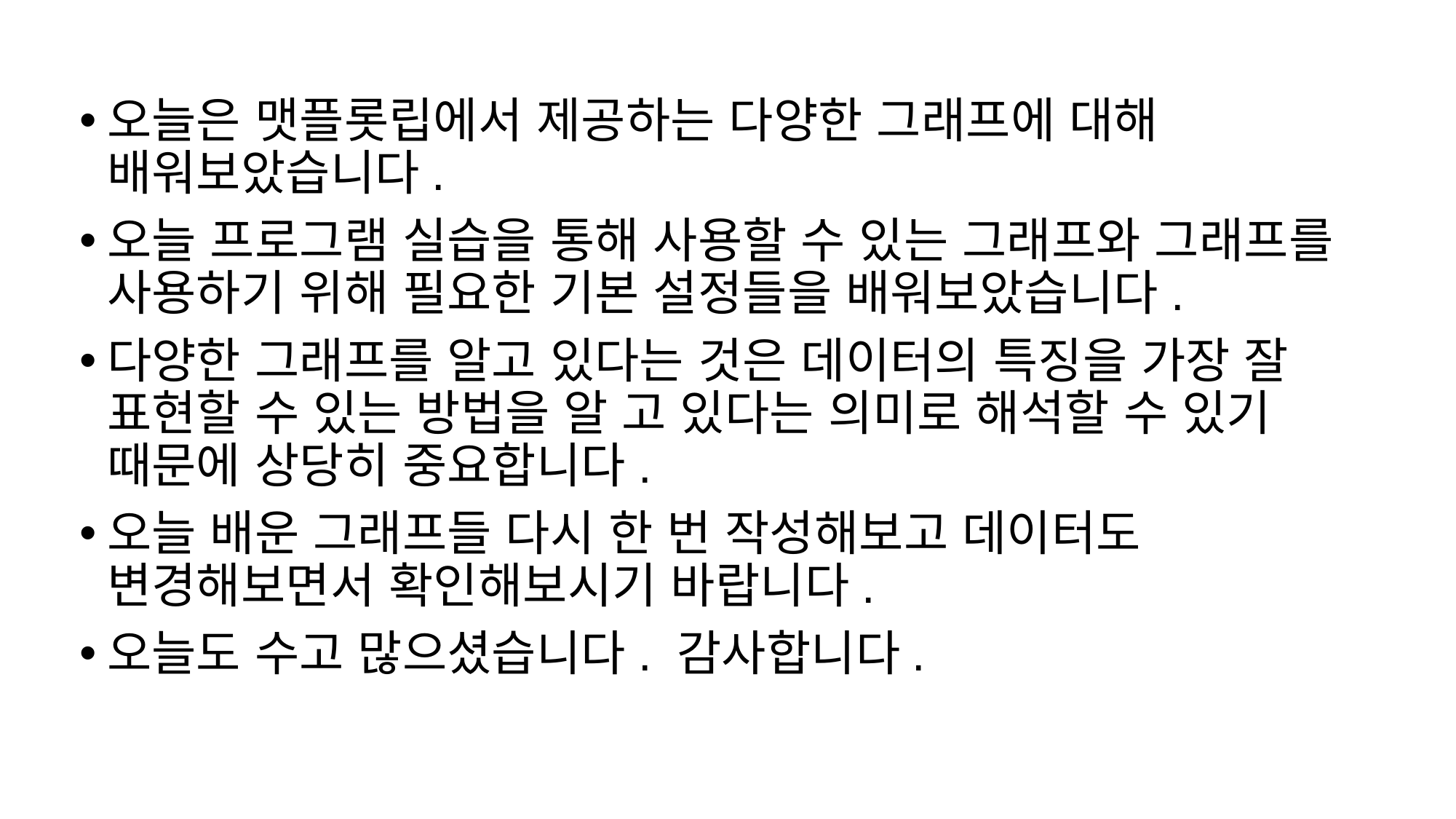

오늘은 맷플롯립에서 제공하는 다양한 그래프에 대해 배워보았습니다.
오늘 프로그램 실습을 통해 사용할 수 있는 그래프와 그래프를 사용하기 위해 필요한 기본 설정들을 배워보았습니다.
다양한 그래프를 알고 있다는 것은 데이터의 특징을 가장 잘 표현할 수 있는 방법을 알 고 있다는 의미로 해석할 수 있기 때문에 상당히 중요합니다.
오늘 배운 그래프들 다시 한 번 작성해보고 데이터도 변경해보면서 확인해보시기 바랍니다.
오늘도 수고 많으셨습니다. 감사합니다.